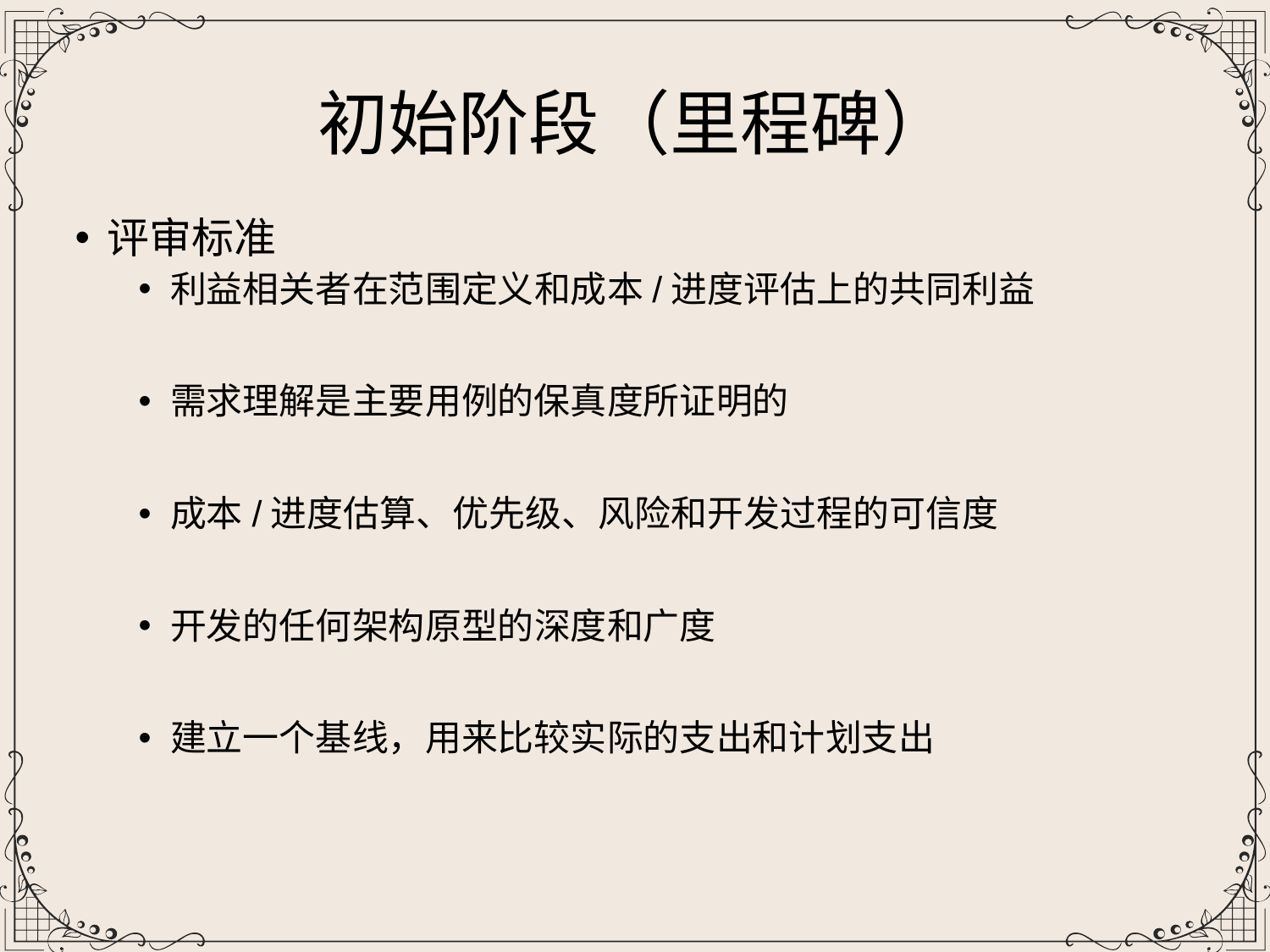

初始阶段（里程碑）
评审标准
利益相关者在范围定义和成本/进度评估上的共同利益

需求理解是主要用例的保真度所证明的

成本/进度估算、优先级、风险和开发过程的可信度

开发的任何架构原型的深度和广度

建立一个基线，用来比较实际的支出和计划支出